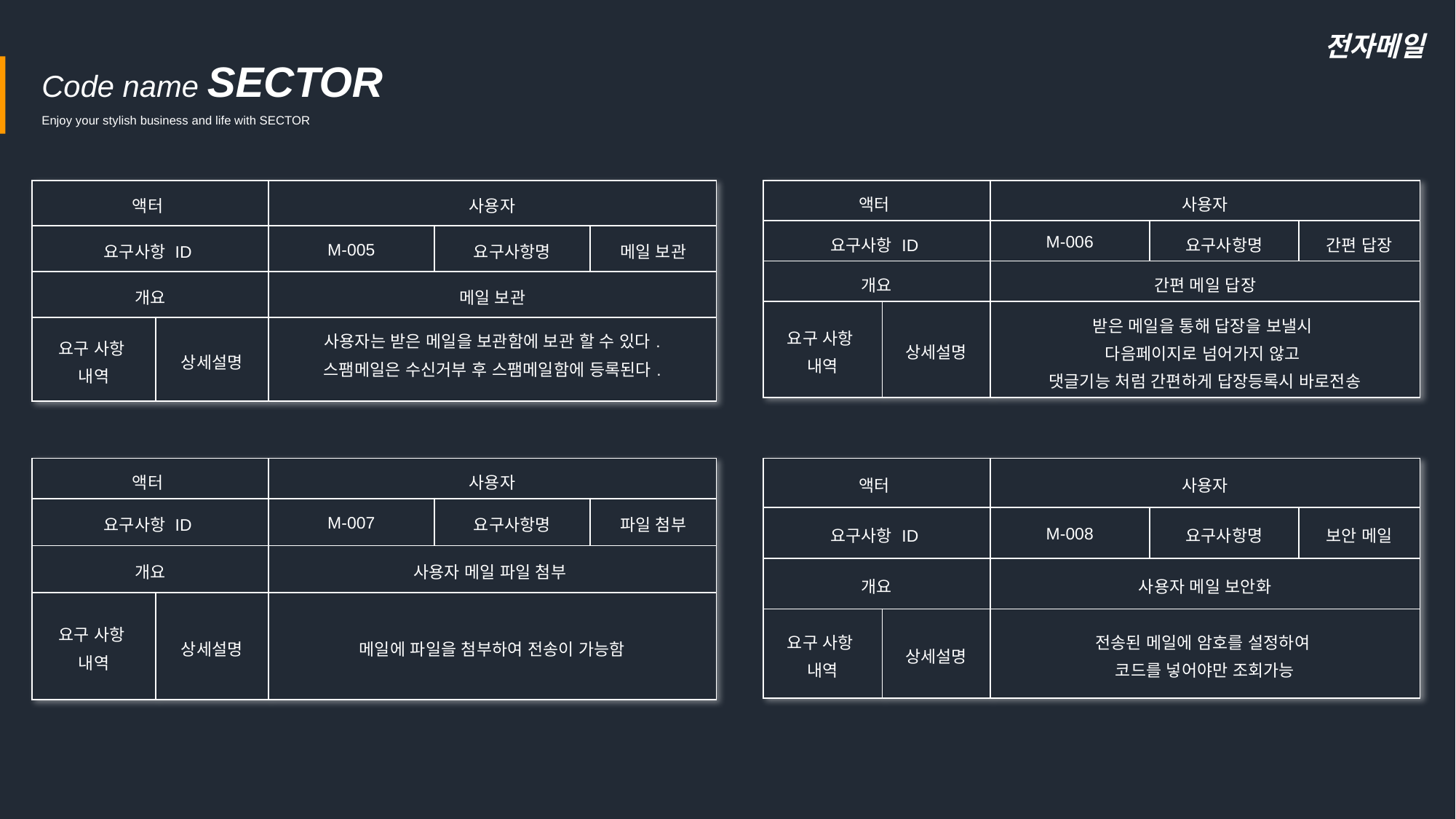

Code name SECTOR
Enjoy your stylish business and life with SECTOR
전자메일

| 액터 |  | 사용자 |  |  |
| --- | --- | --- | --- | --- |
| 요구사항 ID |  | M-005 | 요구사항명 | 메일 보관 |
| 개요 |  | 메일 보관 |  |  |
| 요구 사항 내역 | 상세설명 | 사용자는 받은 메일을 보관함에 보관 할 수 있다. 스팸메일은 수신거부 후 스팸메일함에 등록된다. |  |  |
| 액터 |  | 사용자 |  |  |
| --- | --- | --- | --- | --- |
| 요구사항 ID |  | M-006 | 요구사항명 | 간편 답장 |
| 개요 |  | 간편 메일 답장 |  |  |
| 요구 사항 내역 | 상세설명 | 받은 메일을 통해 답장을 보낼시 다음페이지로 넘어가지 않고 댓글기능 처럼 간편하게 답장등록시 바로전송 |  |  |
| 액터 |  | 사용자 |  |  |
| --- | --- | --- | --- | --- |
| 요구사항 ID |  | M-007 | 요구사항명 | 파일 첨부 |
| 개요 |  | 사용자 메일 파일 첨부 |  |  |
| 요구 사항 내역 | 상세설명 | 메일에 파일을 첨부하여 전송이 가능함 |  |  |
| 액터 |  | 사용자 |  |  |
| --- | --- | --- | --- | --- |
| 요구사항 ID |  | M-008 | 요구사항명 | 보안 메일 |
| 개요 |  | 사용자 메일 보안화 |  |  |
| 요구 사항 내역 | 상세설명 | 전송된 메일에 암호를 설정하여 코드를 넣어야만 조회가능 |  |  |